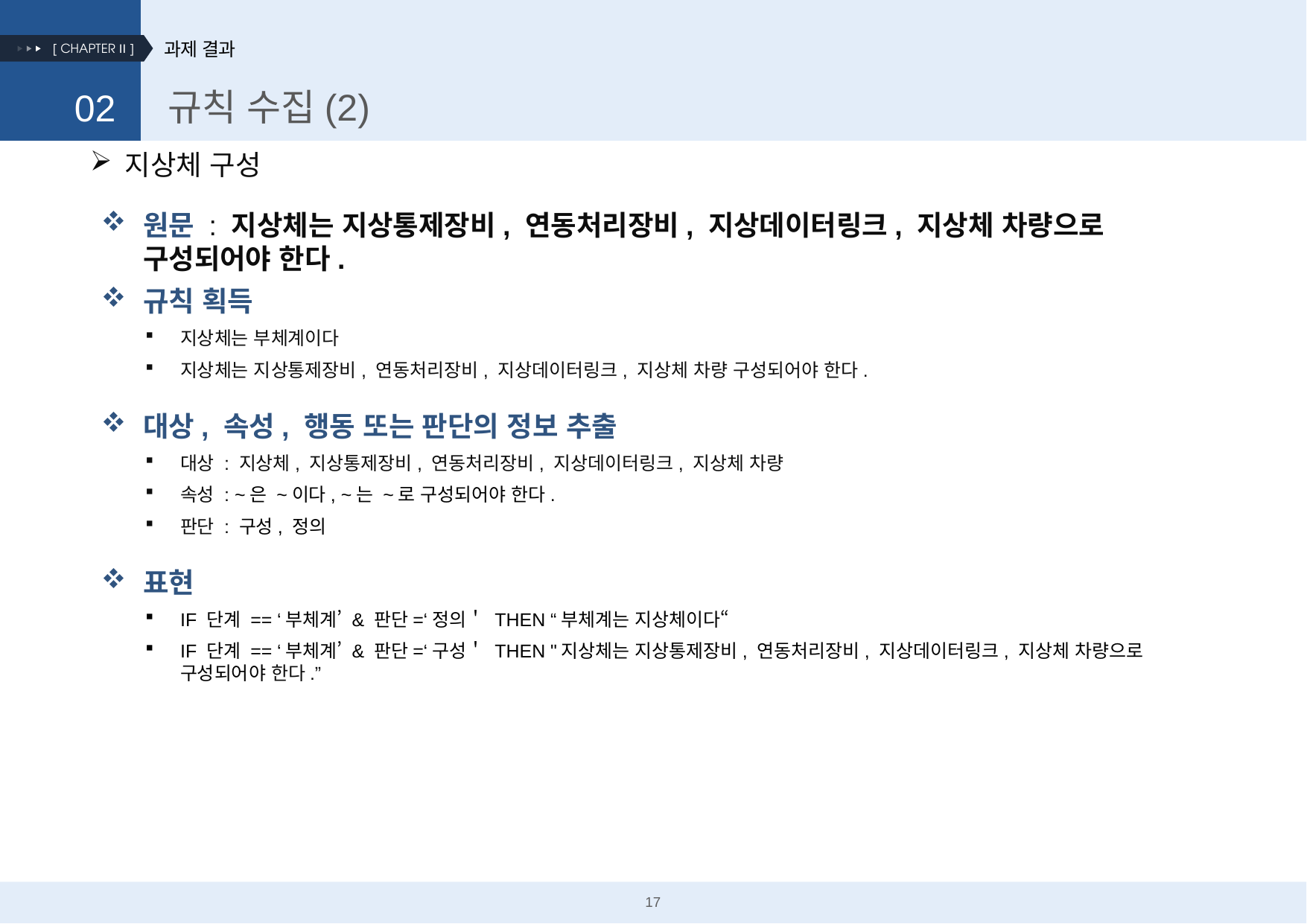

규칙 수집(2)
02
지상체 구성
원문 : 지상체는 지상통제장비, 연동처리장비, 지상데이터링크, 지상체 차량으로 구성되어야 한다.
규칙 획득
지상체는 부체계이다
지상체는 지상통제장비, 연동처리장비, 지상데이터링크, 지상체 차량 구성되어야 한다.
대상, 속성, 행동 또는 판단의 정보 추출
대상 : 지상체, 지상통제장비, 연동처리장비, 지상데이터링크, 지상체 차량
속성 : ~은 ~이다, ~는 ~로 구성되어야 한다.
판단 : 구성, 정의
표현
IF 단계 == ‘부체계’ & 판단=‘정의＇ THEN “부체계는 지상체이다“
IF 단계 == ‘부체계’ & 판단=‘구성＇ THEN "지상체는 지상통제장비, 연동처리장비, 지상데이터링크, 지상체 차량으로 구성되어야 한다.”